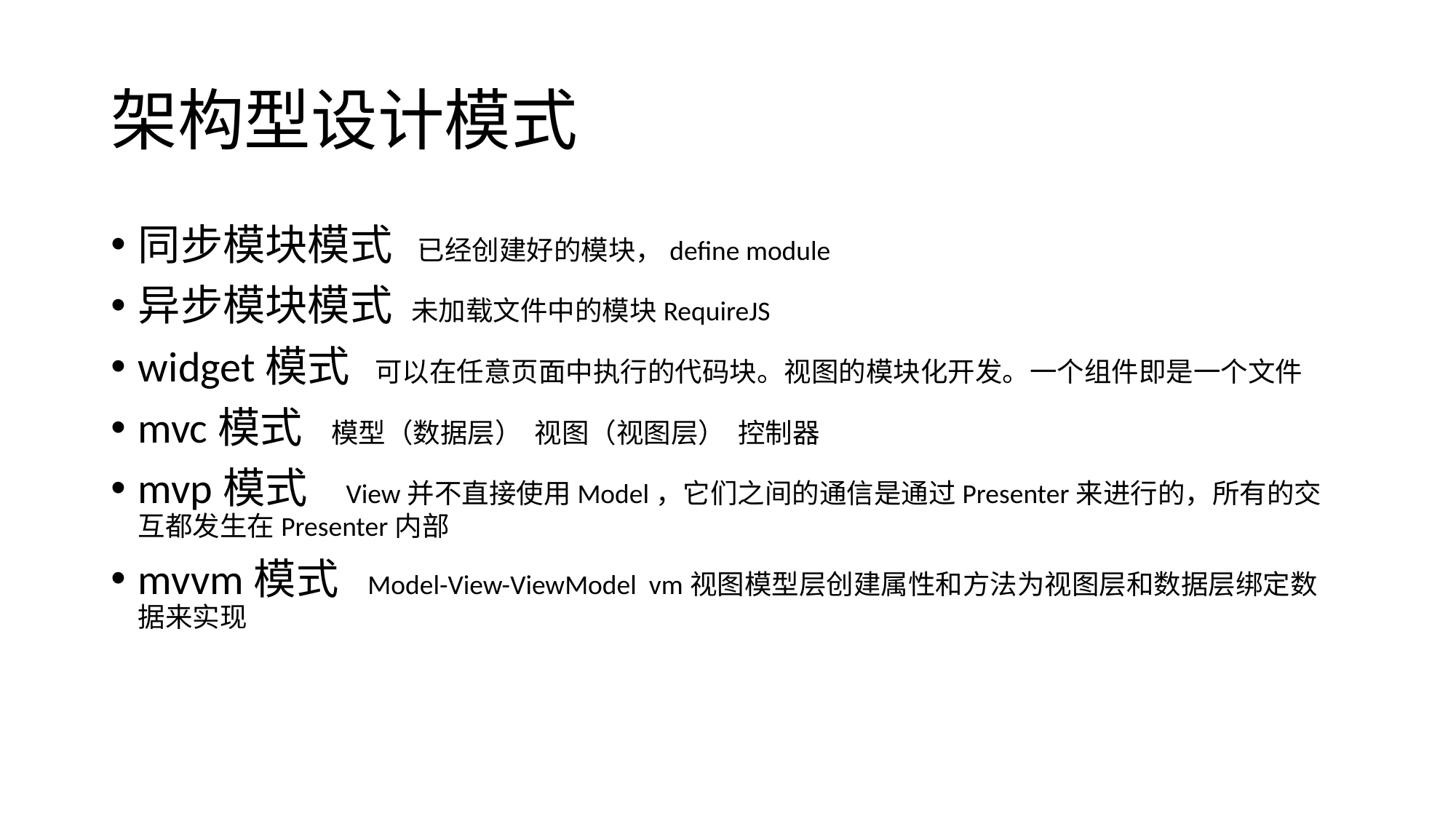

# 架构型设计模式
同步模块模式   已经创建好的模块，define module
异步模块模式  未加载文件中的模块RequireJS
widget模式   可以在任意页面中执行的代码块。视图的模块化开发。一个组件即是一个文件
mvc模式   模型（数据层）  视图（视图层）  控制器
mvp模式   View并不直接使用Model，它们之间的通信是通过Presenter来进行的，所有的交互都发生在Presenter内部
mvvm模式  Model-View-ViewModel  vm视图模型层创建属性和方法为视图层和数据层绑定数据来实现